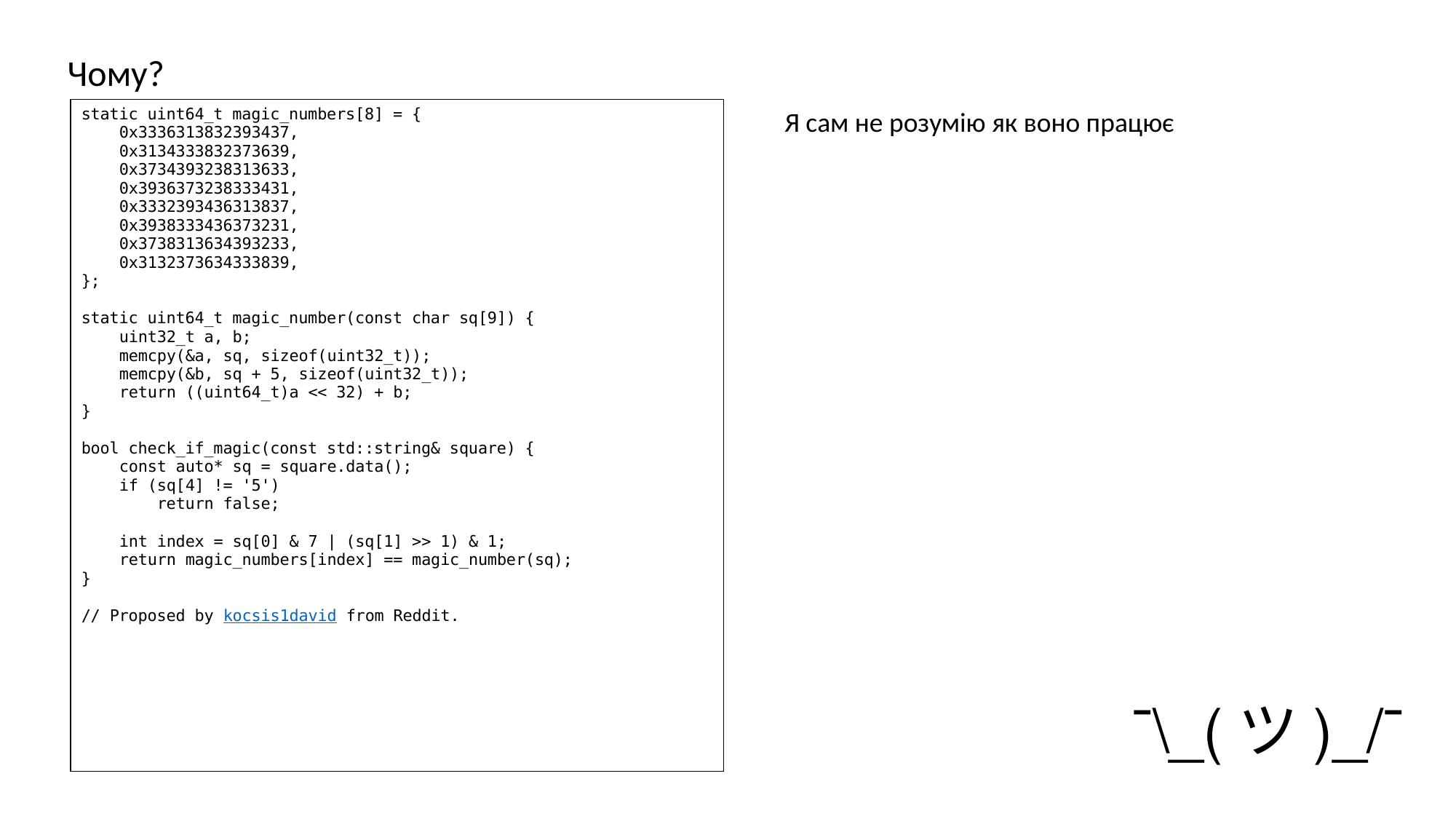

Чому?
| static uint64\_t magic\_numbers[8] = { 0x3336313832393437, 0x3134333832373639, 0x3734393238313633, 0x3936373238333431, 0x3332393436313837, 0x3938333436373231, 0x3738313634393233, 0x3132373634333839, }; static uint64\_t magic\_number(const char sq[9]) { uint32\_t a, b; memcpy(&a, sq, sizeof(uint32\_t)); memcpy(&b, sq + 5, sizeof(uint32\_t)); return ((uint64\_t)a << 32) + b; } bool check\_if\_magic(const std::string& square) { const auto\* sq = square.data(); if (sq[4] != '5') return false; int index = sq[0] & 7 | (sq[1] >> 1) & 1; return magic\_numbers[index] == magic\_number(sq); } // Proposed by kocsis1david from Reddit. |
| --- |
Я сам не розумію як воно працює
¯\_(ツ)_/¯